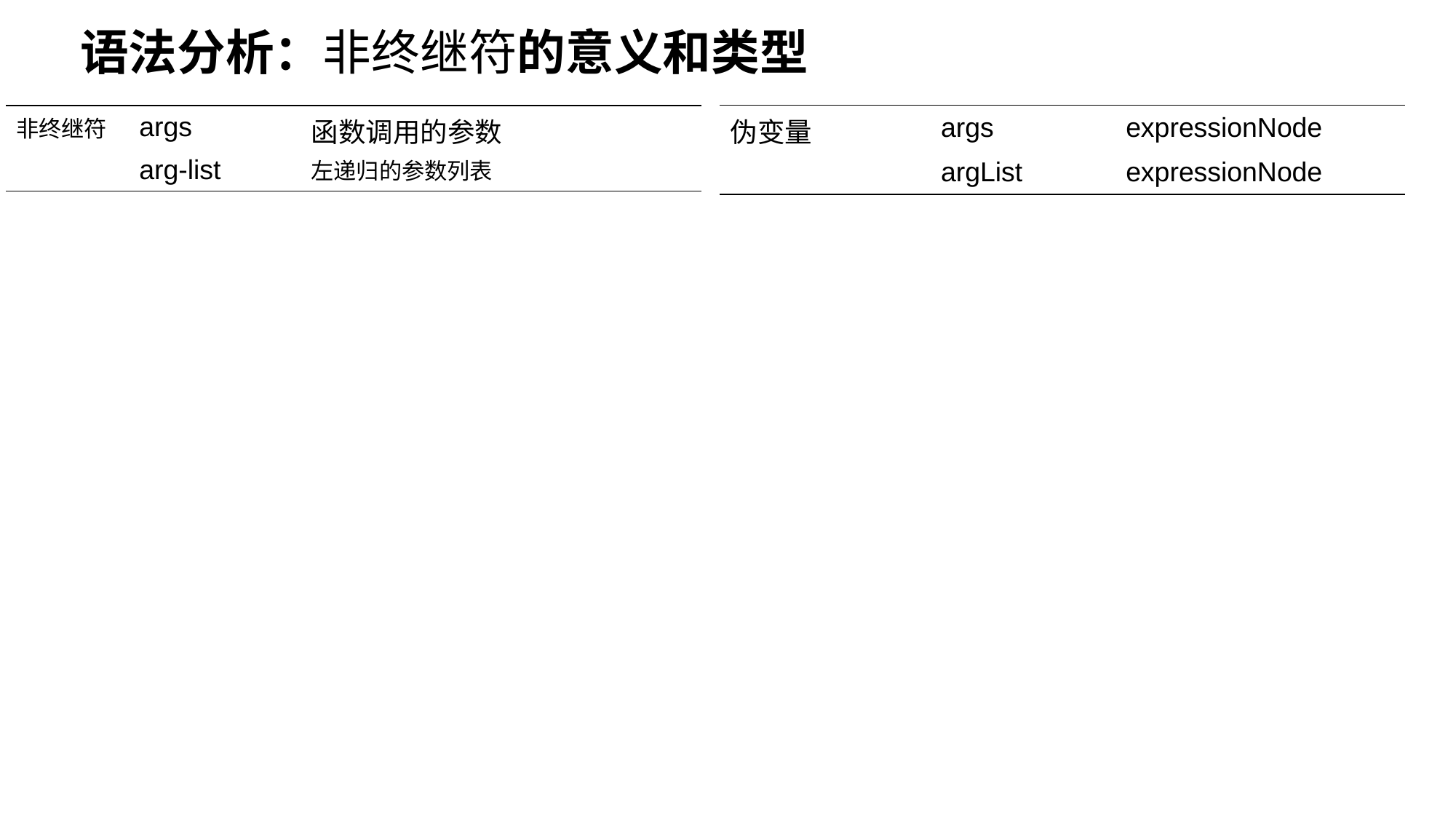

语法分析：非终继符的意义和类型
| 伪变量 | args | expressionNode |
| --- | --- | --- |
|  | argList | expressionNode |
| 非终继符 | args | 函数调用的参数 |
| --- | --- | --- |
|  | arg-list | 左递归的参数列表 |